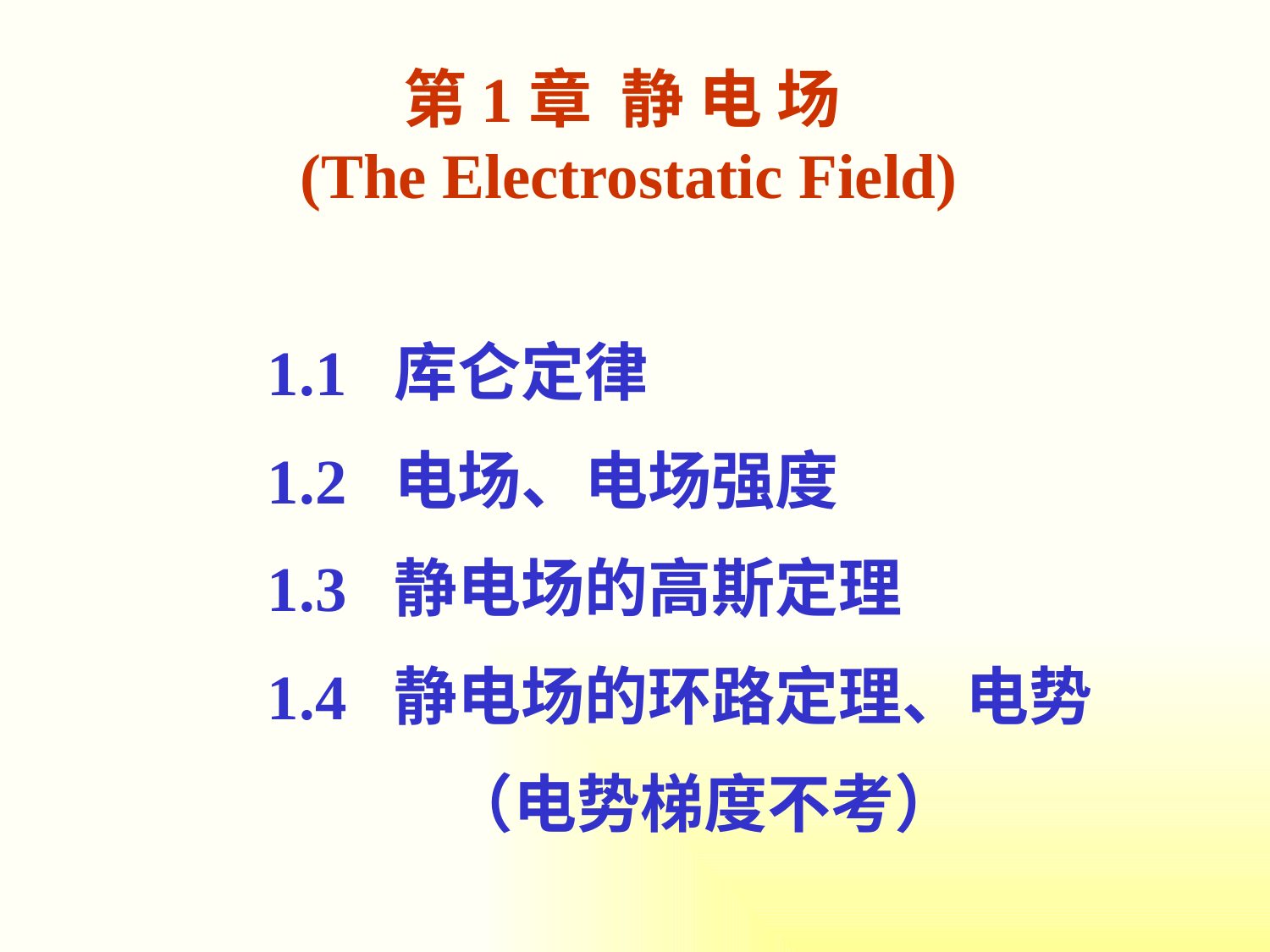

第1章  静 电 场
(The Electrostatic Field)
1.1  库仑定律
1.2  电场、电场强度
1.3  静电场的高斯定理
1.4  静电场的环路定理、电势
（电势梯度不考）